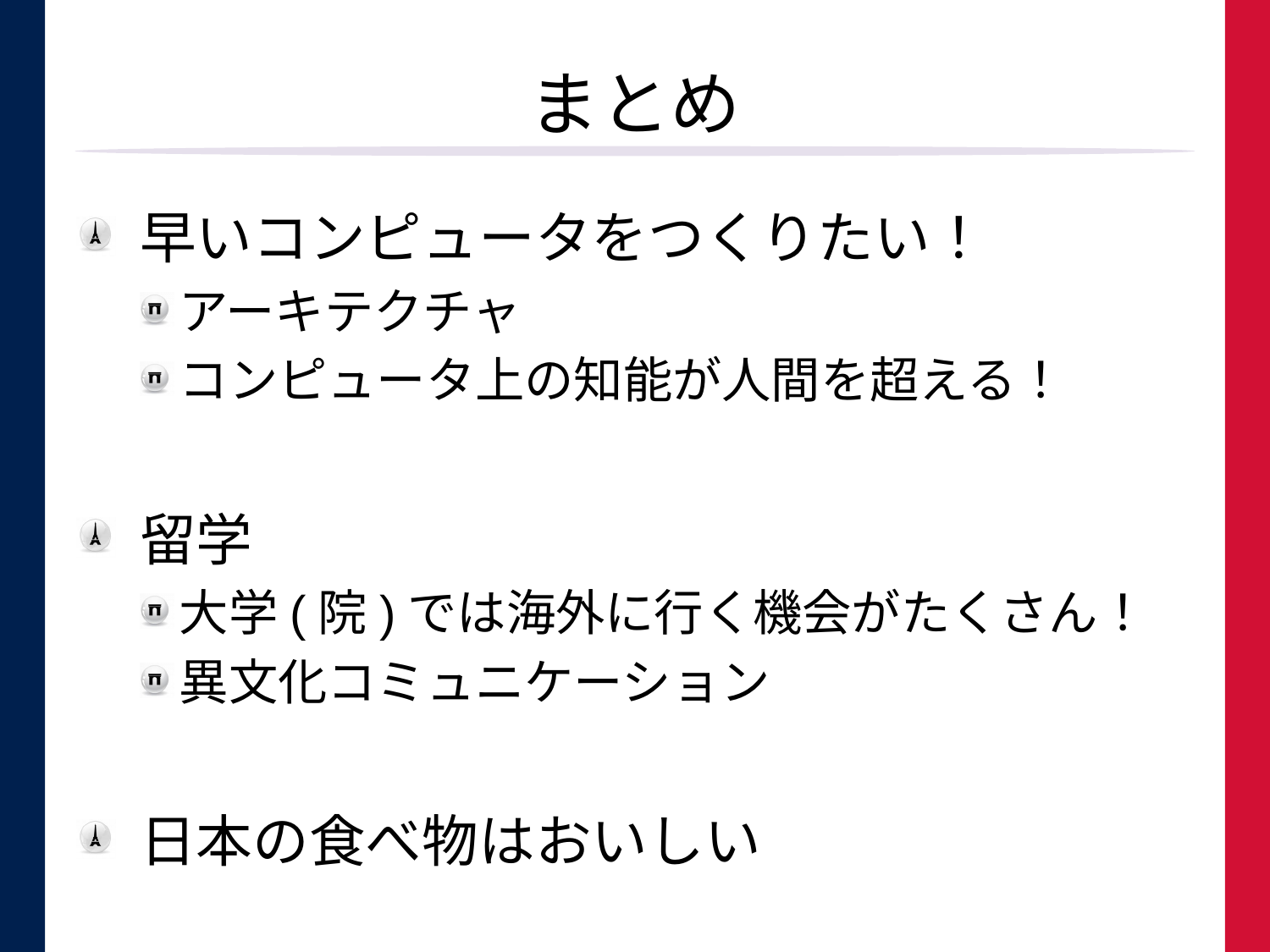

# まとめ
早いコンピュータをつくりたい！
アーキテクチャ
コンピュータ上の知能が人間を超える！

留学
大学(院)では海外に行く機会がたくさん！
異文化コミュニケーション

日本の食べ物はおいしい